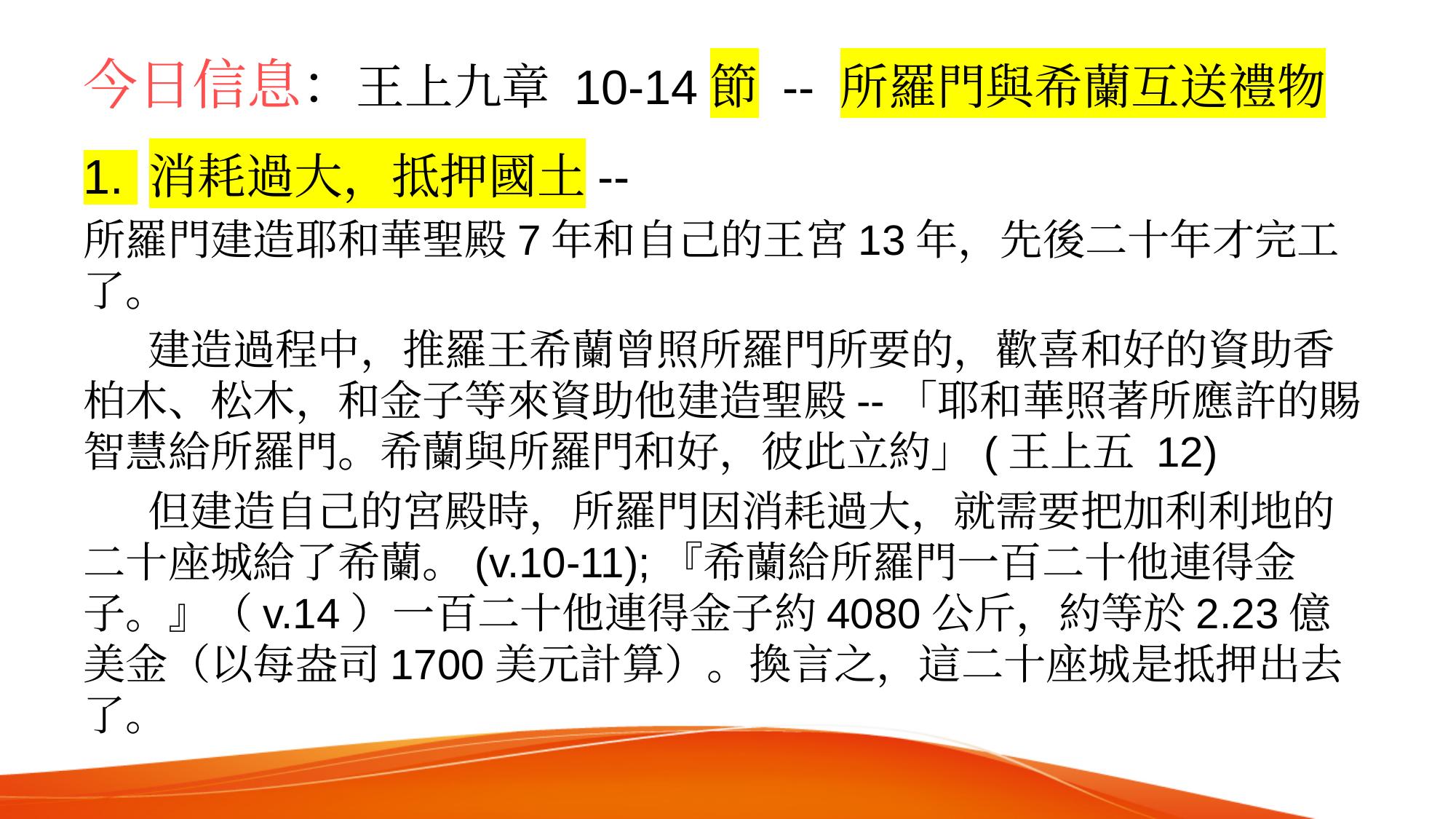

# 今日信息：王上九章 10-14節 -- 所羅門與希蘭互送禮物
1. 消耗過大，抵押國土--
所羅門建造耶和華聖殿7年和自己的王宮13年，先後二十年才完工了。
     建造過程中，推羅王希蘭曾照所羅門所要的，歡喜和好的資助香柏木、松木，和金子等來資助他建造聖殿--「耶和華照著所應許的賜智慧給所羅門。希蘭與所羅門和好，彼此立約」(王上五 12)
     但建造自己的宮殿時，所羅門因消耗過大，就需要把加利利地的二十座城給了希蘭。(v.10-11);『希蘭給所羅門一百二十他連得金子。』（v.14）一百二十他連得金子約4080公斤，約等於2.23億美金（以每盎司1700美元計算）。換言之，這二十座城是抵押出去了。